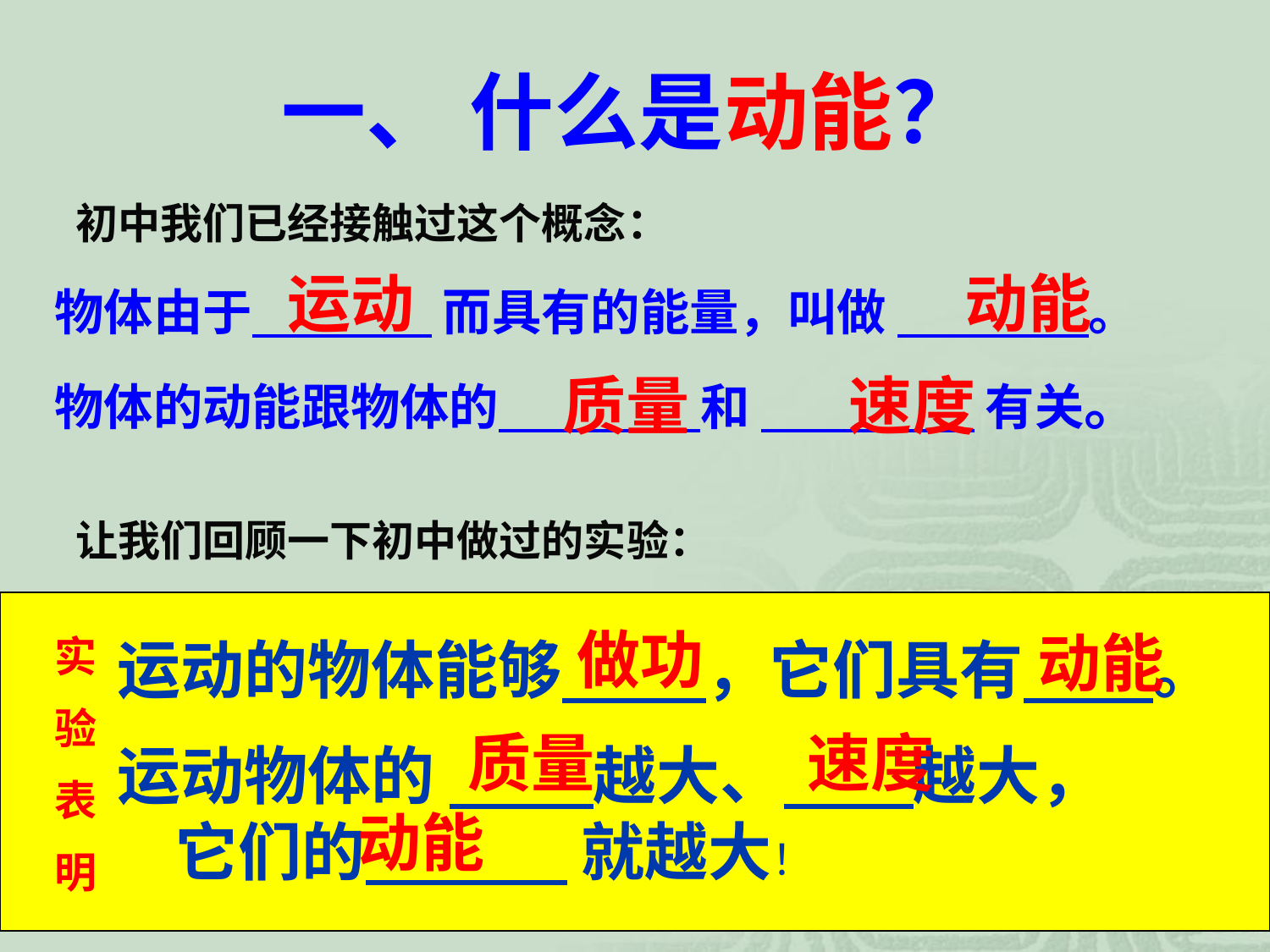

一、 什么是动能？
初中我们已经接触过这个概念：
运动
动能
物体由于                 而具有的能量，叫做                  。
物体的动能跟物体的                  和                     有关。
质量
速度

让我们回顾一下初中做过的实验：

做功
动能
实
验
表
明
运动的物体能够          ，它们具有         。

质量
速度
运动物体的           越大、         越大，            它们的               就越大！
动能